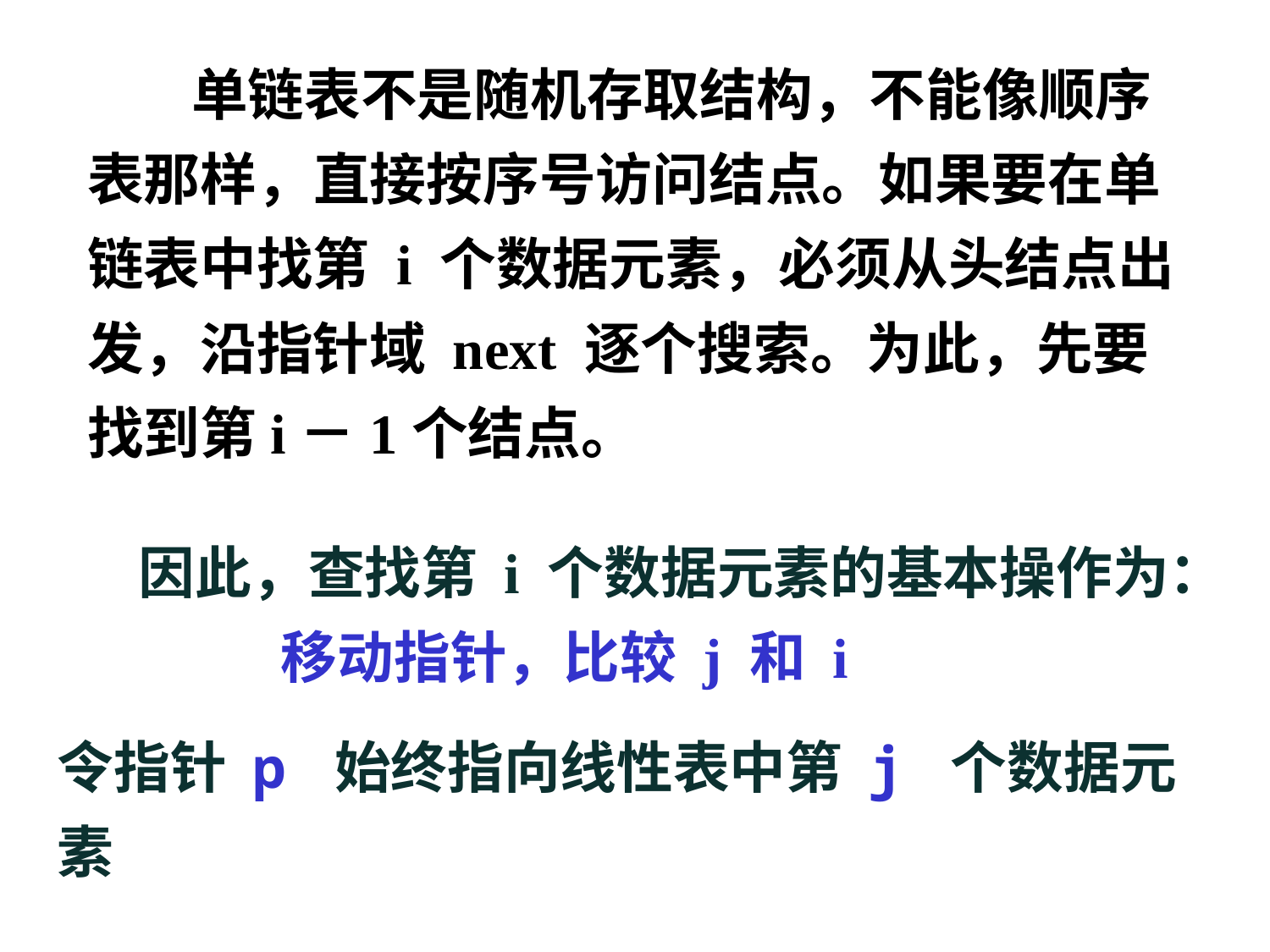

单链表不是随机存取结构，不能像顺序表那样，直接按序号访问结点。如果要在单链表中找第 i 个数据元素，必须从头结点出发，沿指针域 next 逐个搜索。为此，先要找到第i－1个结点。
  因此，查找第 i 个数据元素的基本操作为：
             移动指针，比较 j 和 i
令指针 p 始终指向线性表中第 j 个数据元素